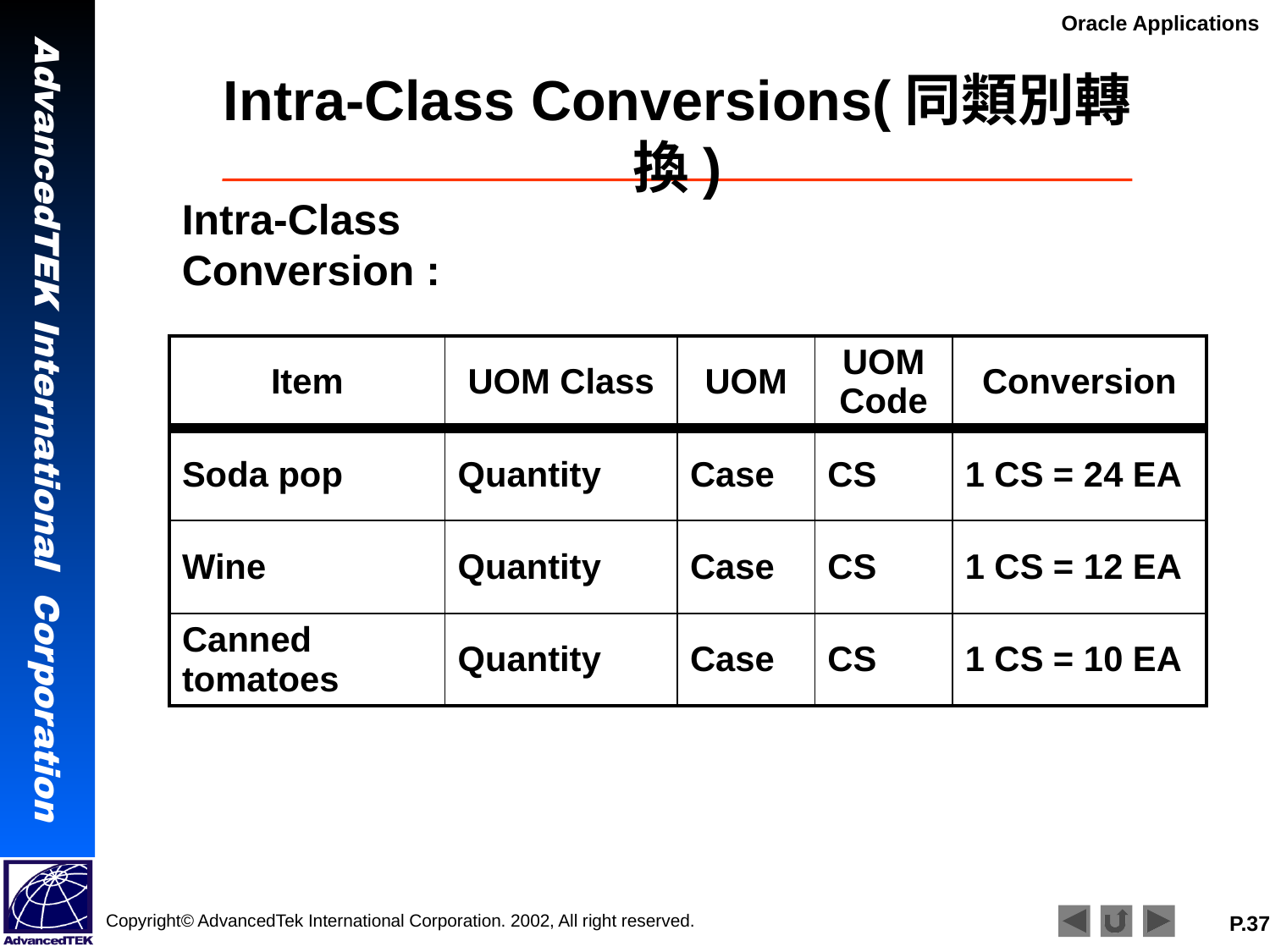

# Intra-Class Conversions(同類別轉換)
Intra-Class Conversion :
| Item | UOM Class | UOM | UOM Code | Conversion |
| --- | --- | --- | --- | --- |
| Soda pop | Quantity | Case | CS | 1 CS = 24 EA |
| Wine | Quantity | Case | CS | 1 CS = 12 EA |
| Canned tomatoes | Quantity | Case | CS | 1 CS = 10 EA |